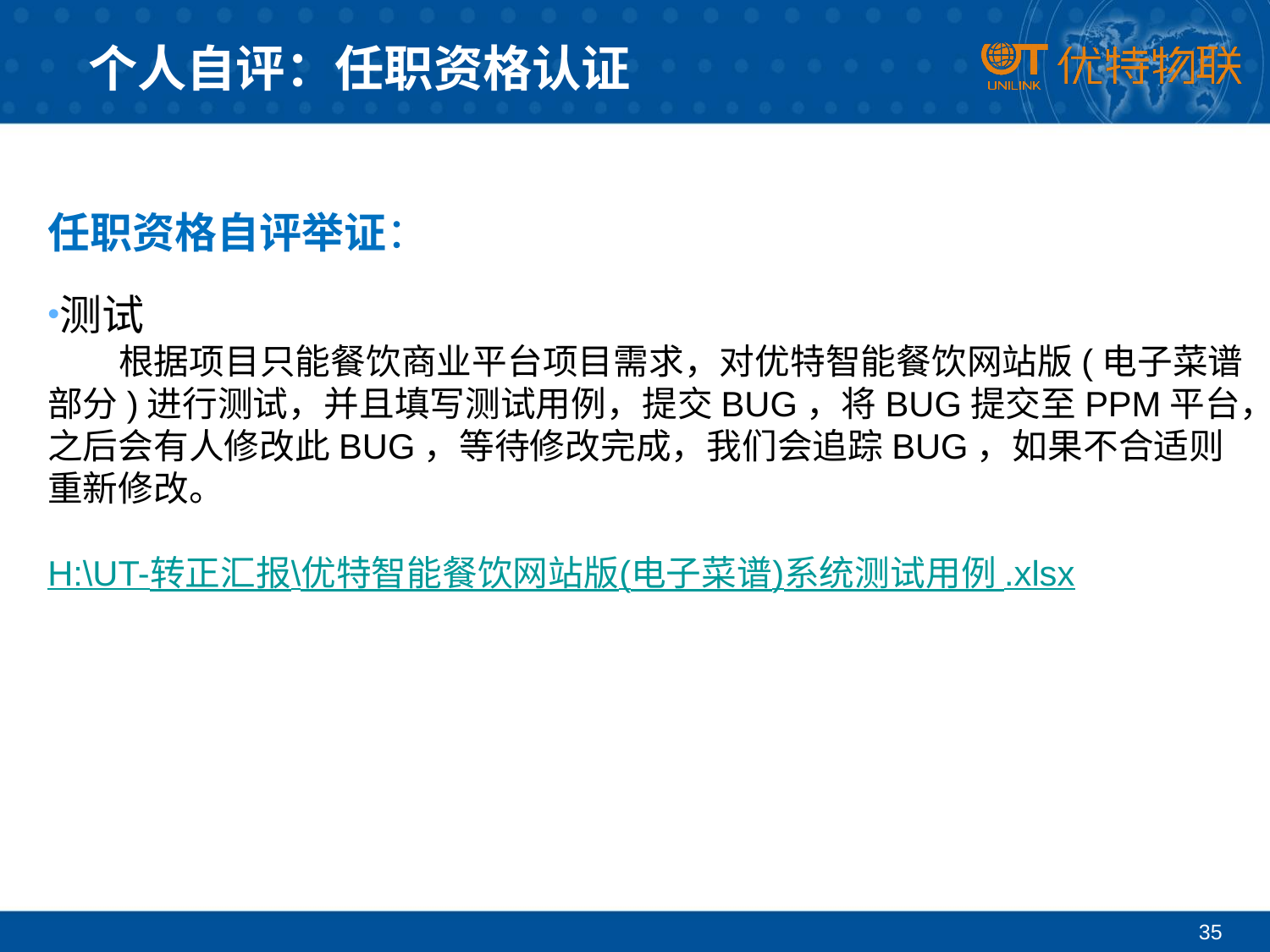

# 个人自评：任职资格认证
任职资格自评举证：
测试
        根据项目只能餐饮商业平台项目需求，对优特智能餐饮网站版(电子菜谱部分)进行测试，并且填写测试用例，提交BUG，将BUG提交至PPM平台，之后会有人修改此BUG，等待修改完成，我们会追踪BUG，如果不合适则重新修改。

H:\UT-转正汇报\优特智能餐饮网站版(电子菜谱)系统测试用例 .xlsx

35